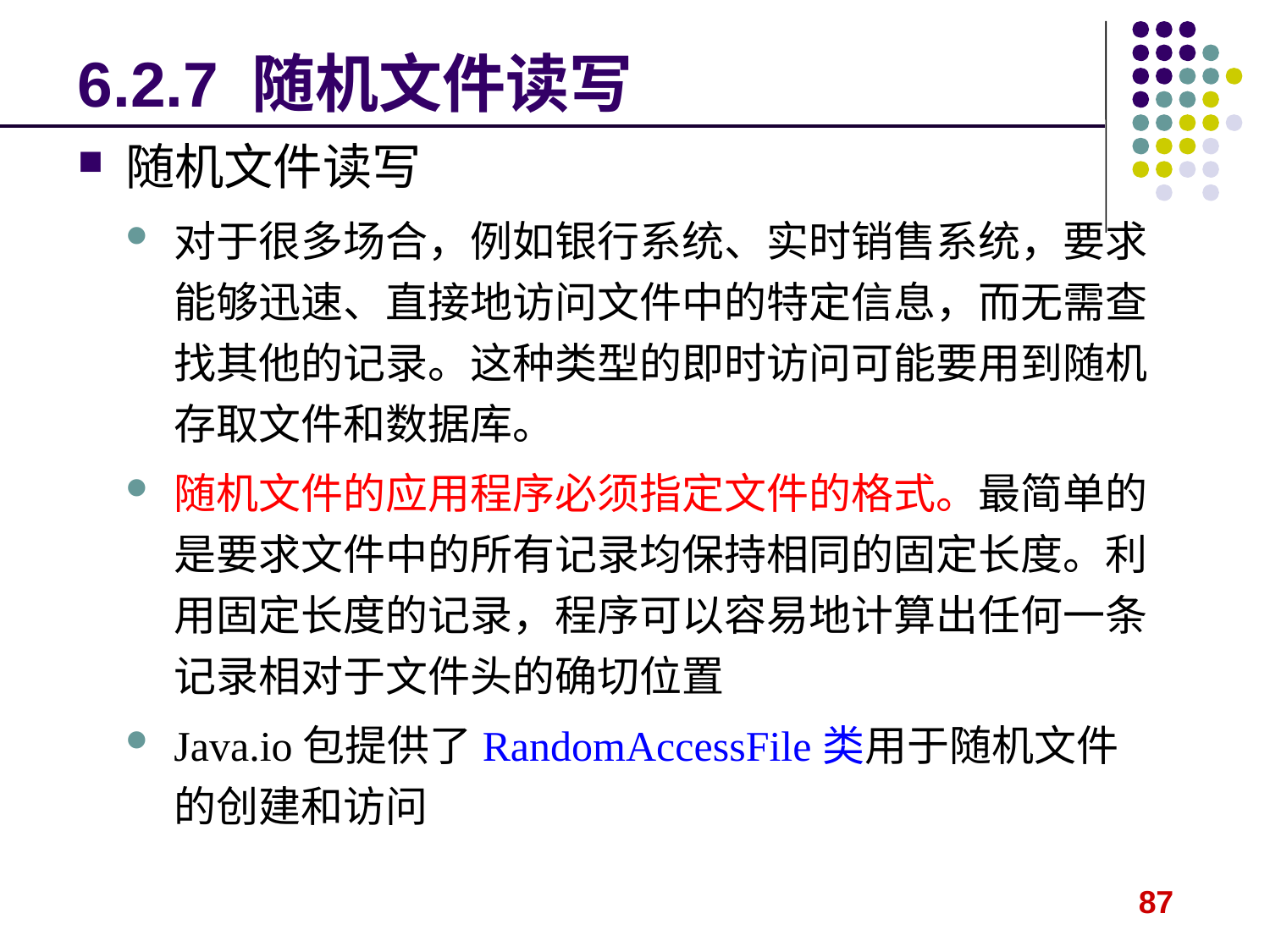

# 6.2.7 随机文件读写
随机文件读写
对于很多场合，例如银行系统、实时销售系统，要求能够迅速、直接地访问文件中的特定信息，而无需查找其他的记录。这种类型的即时访问可能要用到随机存取文件和数据库。
随机文件的应用程序必须指定文件的格式。最简单的是要求文件中的所有记录均保持相同的固定长度。利用固定长度的记录，程序可以容易地计算出任何一条记录相对于文件头的确切位置
Java.io包提供了RandomAccessFile类用于随机文件的创建和访问